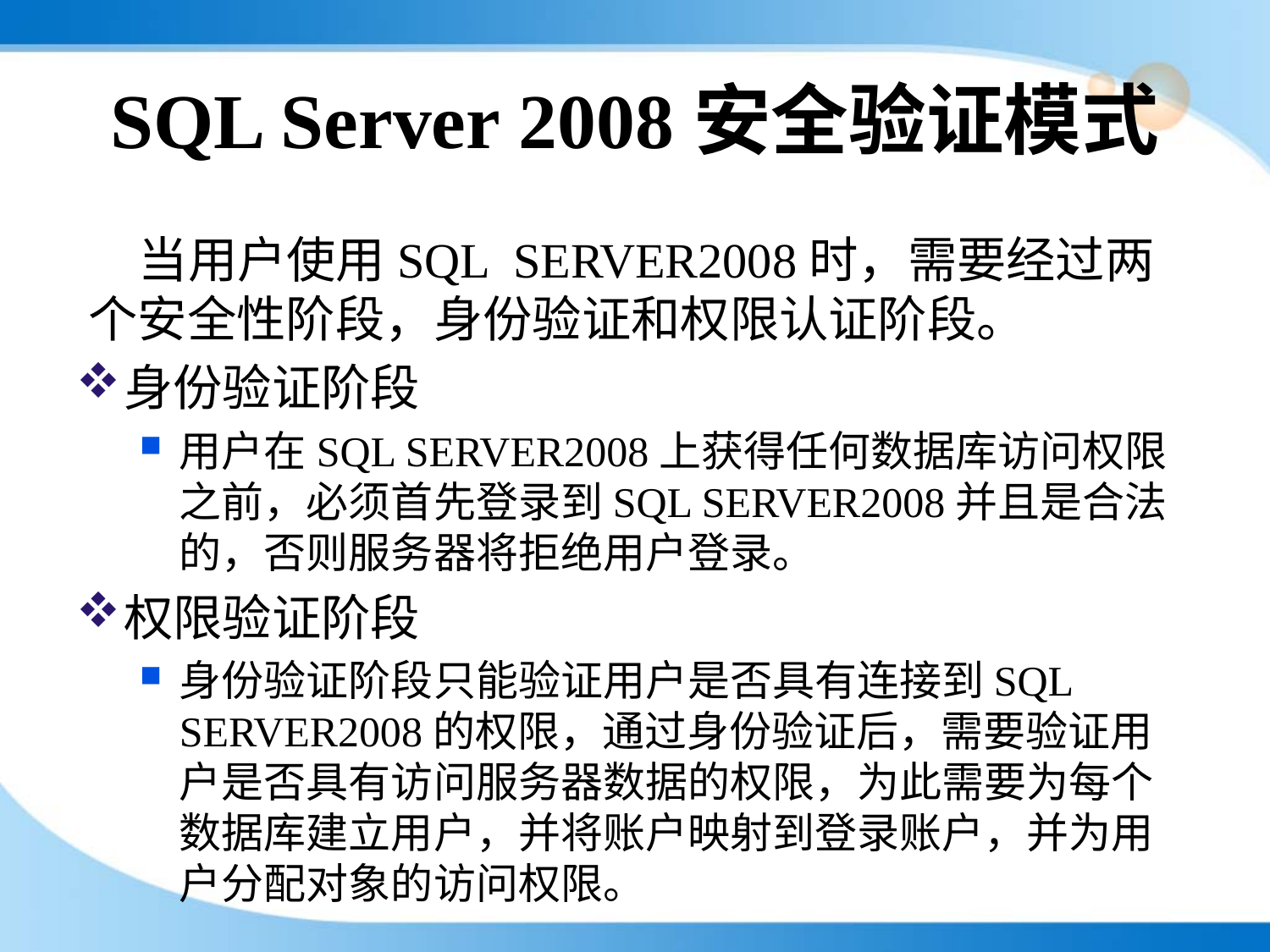

# SQL Server 2008安全验证模式
当用户使用SQL  SERVER2008时，需要经过两个安全性阶段，身份验证和权限认证阶段。
身份验证阶段
用户在SQL SERVER2008上获得任何数据库访问权限之前，必须首先登录到SQL SERVER2008并且是合法的，否则服务器将拒绝用户登录。
权限验证阶段
身份验证阶段只能验证用户是否具有连接到SQL SERVER2008的权限，通过身份验证后，需要验证用户是否具有访问服务器数据的权限，为此需要为每个数据库建立用户，并将账户映射到登录账户，并为用户分配对象的访问权限。